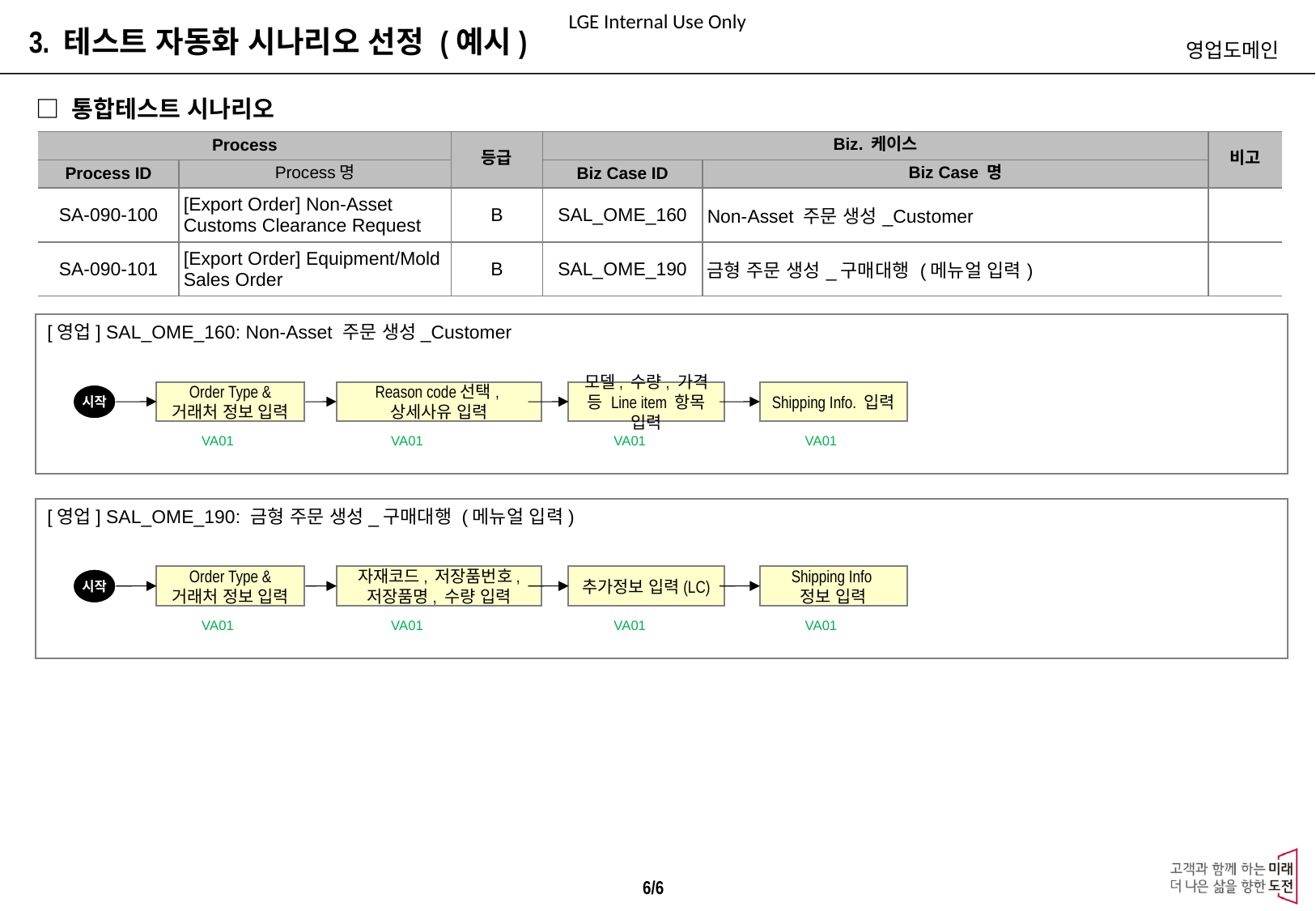

3. 테스트 자동화 시나리오 선정 (예시)
영업도메인
□ 통합테스트 시나리오
| Process |  | 등급 | Biz. 케이스 |  | 비고 |
| --- | --- | --- | --- | --- | --- |
| Process ID | Process명 |  | Biz Case ID | Biz Case 명 |  |
| SA-090-100 | [Export Order] Non-Asset Customs Clearance Request | B | SAL\_OME\_160 | Non-Asset 주문 생성\_Customer |  |
| SA-090-101 | [Export Order] Equipment/Mold Sales Order | B | SAL\_OME\_190 | 금형 주문 생성\_구매대행 (메뉴얼 입력) |  |
[영업] SAL_OME_160: Non-Asset 주문 생성_Customer

Order Type & 거래처 정보 입력
Reason code선택,
상세사유 입력
모델, 수량, 가격 등 Line item 항목 입력
Shipping Info. 입력
시작
VA01
VA01
VA01
VA01
[영업] SAL_OME_190: 금형 주문 생성_구매대행 (메뉴얼 입력)
Order Type & 거래처 정보 입력
자재코드, 저장품번호, 저장품명, 수량 입력
추가정보 입력(LC)
Shipping Info
정보 입력
시작
VA01
VA01
VA01
VA01
6/6